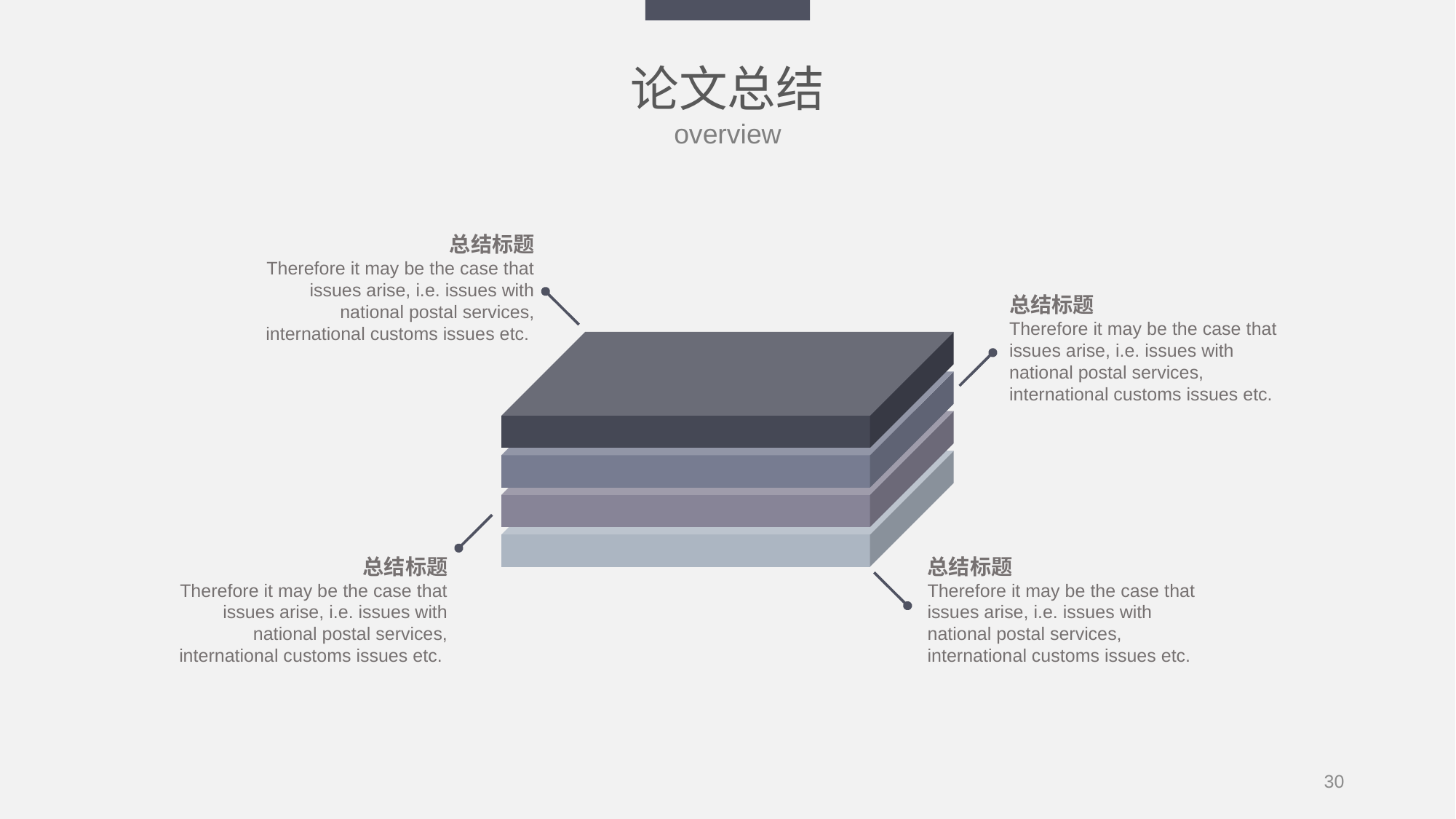

论文总结
overview
总结标题
Therefore it may be the case that issues arise, i.e. issues with national postal services, international customs issues etc.
总结标题
Therefore it may be the case that issues arise, i.e. issues with national postal services, international customs issues etc.

总结标题
Therefore it may be the case that issues arise, i.e. issues with national postal services, international customs issues etc.
总结标题
Therefore it may be the case that issues arise, i.e. issues with national postal services, international customs issues etc.
30